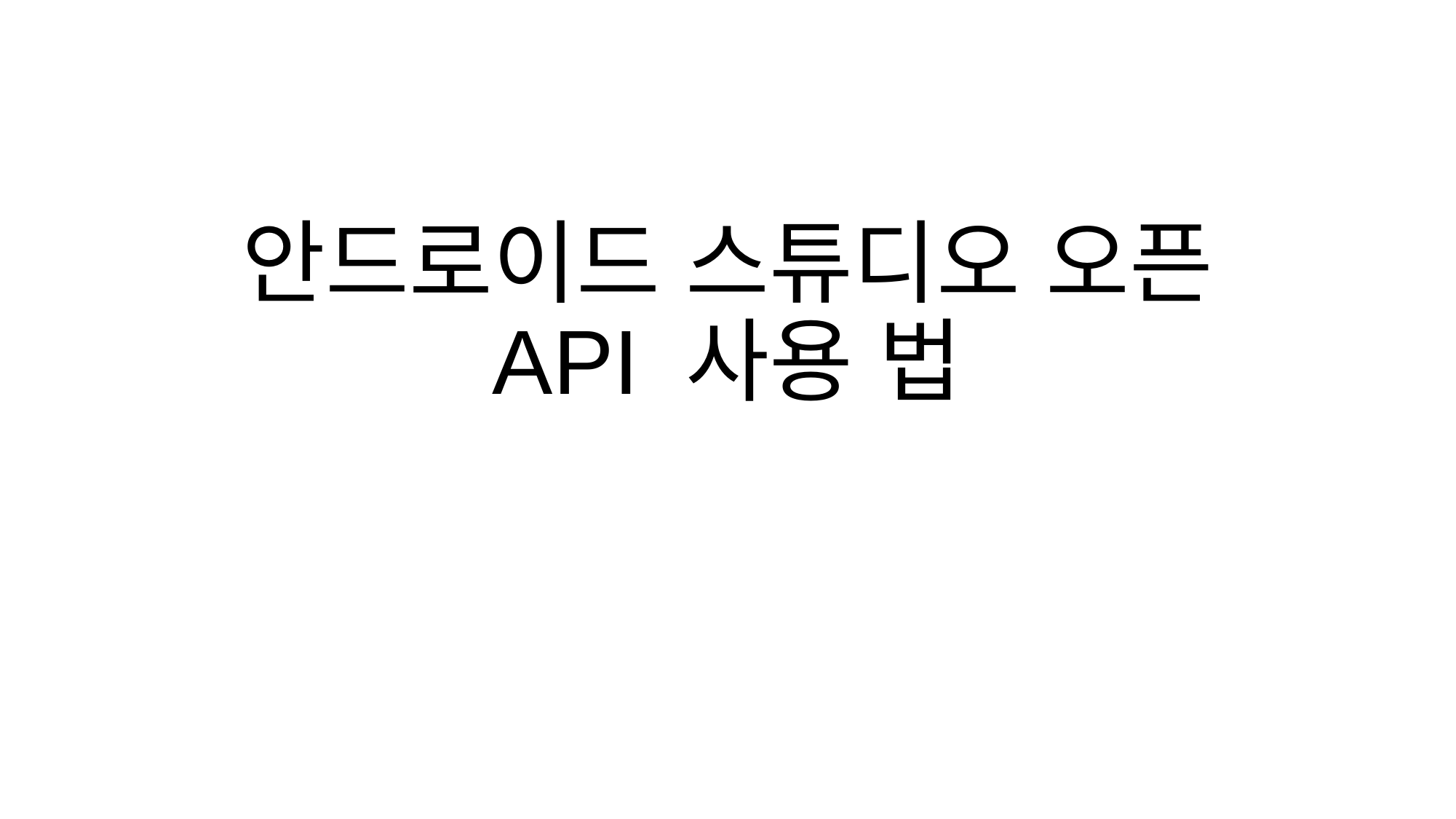

# 안드로이드 스튜디오 오픈 API 사용 법